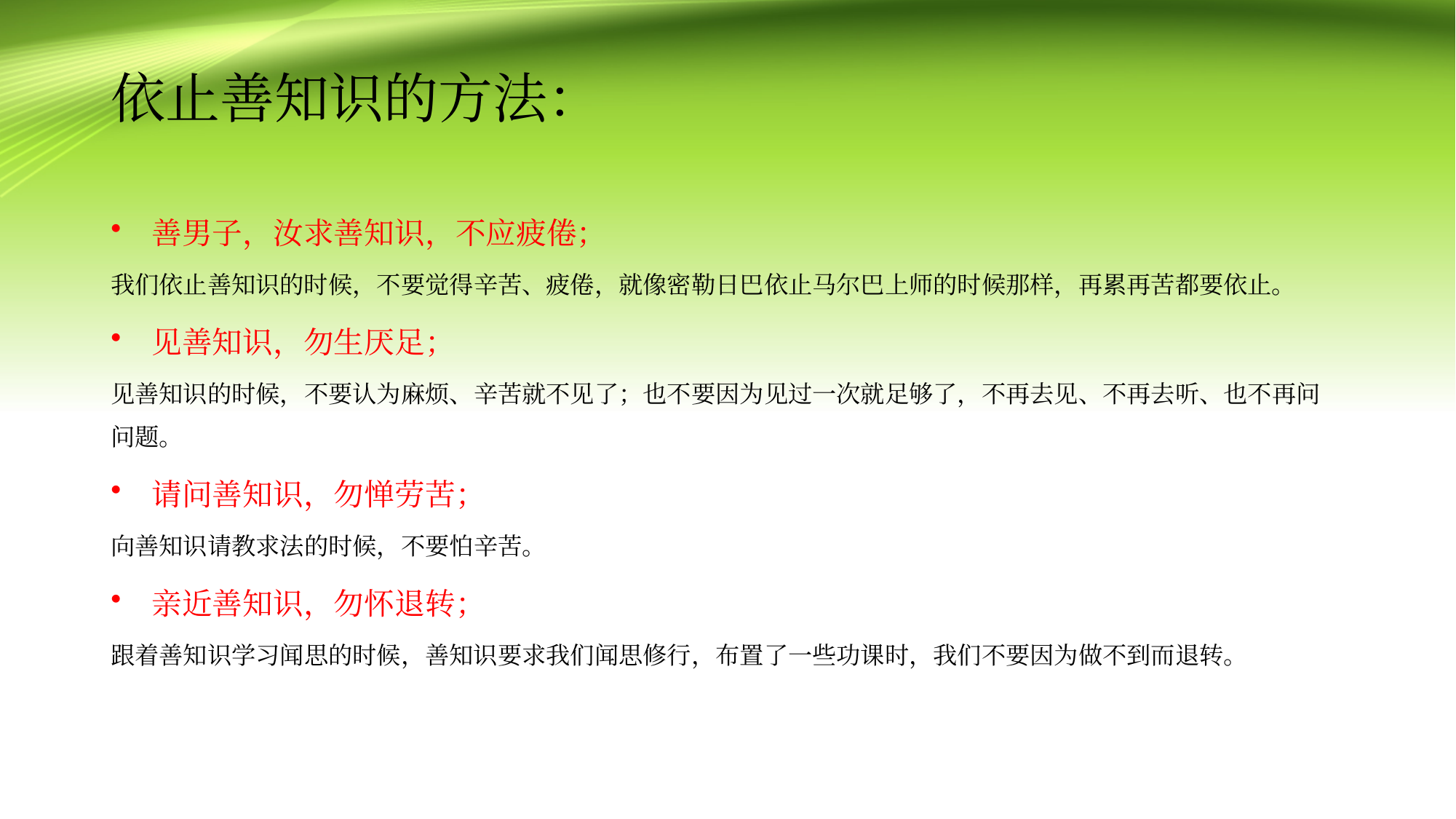

# 依止善知识的方法：
善男子，汝求善知识，不应疲倦；
我们依止善知识的时候，不要觉得辛苦、疲倦，就像密勒日巴依止马尔巴上师的时候那样，再累再苦都要依止。
见善知识，勿生厌足；
见善知识的时候，不要认为麻烦、辛苦就不见了；也不要因为见过一次就足够了，不再去见、不再去听、也不再问问题。
请问善知识，勿惮劳苦；
向善知识请教求法的时候，不要怕辛苦。
亲近善知识，勿怀退转；
跟着善知识学习闻思的时候，善知识要求我们闻思修行，布置了一些功课时，我们不要因为做不到而退转。